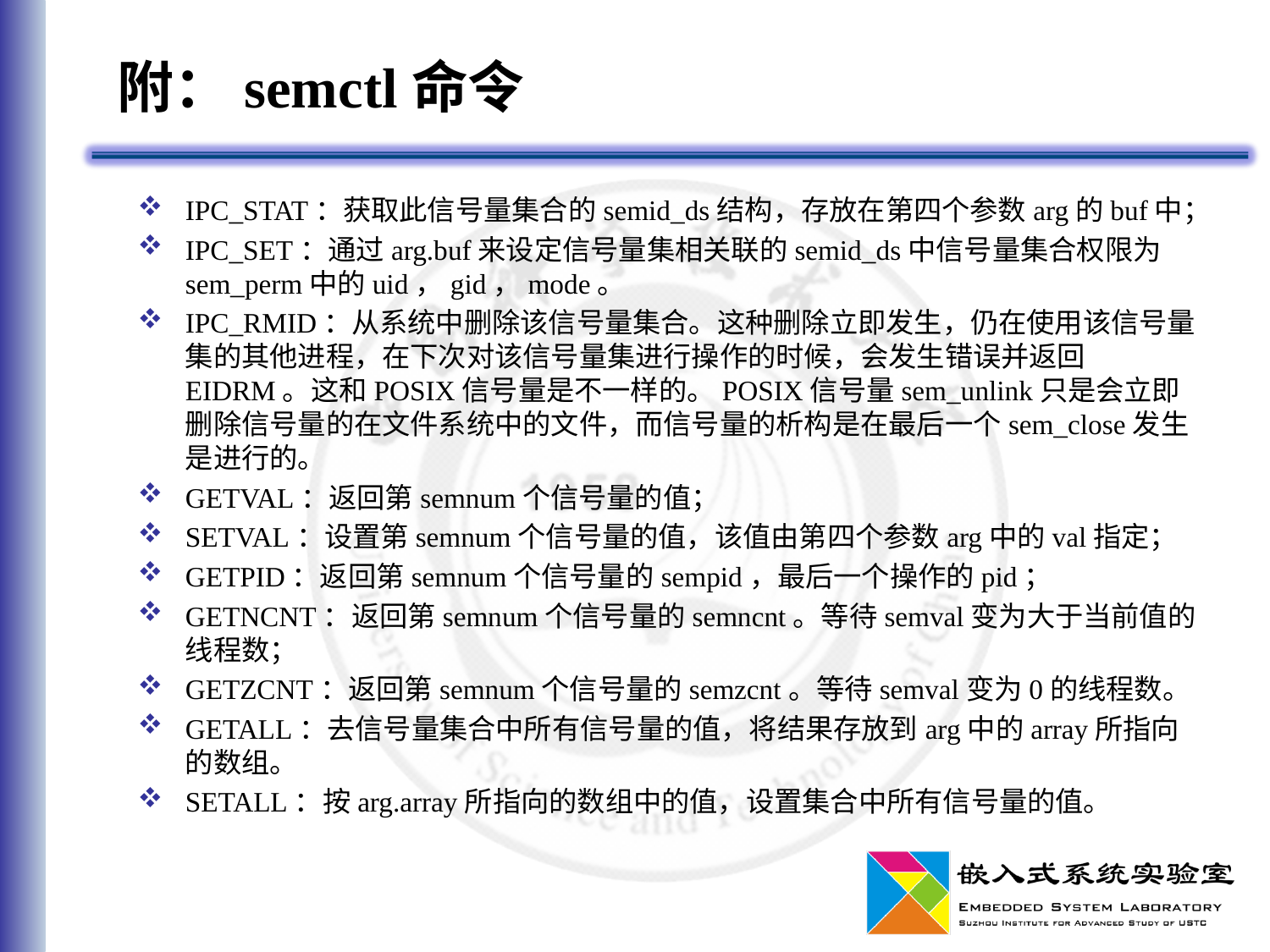

# 附：semctl命令
IPC_STAT：获取此信号量集合的semid_ds结构，存放在第四个参数arg的buf中；
IPC_SET：通过arg.buf来设定信号量集相关联的semid_ds中信号量集合权限为sem_perm中的uid，gid，mode。
IPC_RMID：从系统中删除该信号量集合。这种删除立即发生，仍在使用该信号量集的其他进程，在下次对该信号量集进行操作的时候，会发生错误并返回EIDRM。这和POSIX信号量是不一样的。POSIX信号量sem_unlink只是会立即删除信号量的在文件系统中的文件，而信号量的析构是在最后一个sem_close发生是进行的。
GETVAL：返回第semnum个信号量的值；
SETVAL：设置第semnum个信号量的值，该值由第四个参数arg中的val指定；
GETPID：返回第semnum个信号量的sempid，最后一个操作的pid；
GETNCNT：返回第semnum个信号量的semncnt。等待semval变为大于当前值的线程数；
GETZCNT：返回第semnum个信号量的semzcnt。等待semval变为0的线程数。
GETALL：去信号量集合中所有信号量的值，将结果存放到arg中的array所指向的数组。
SETALL：按arg.array所指向的数组中的值，设置集合中所有信号量的值。